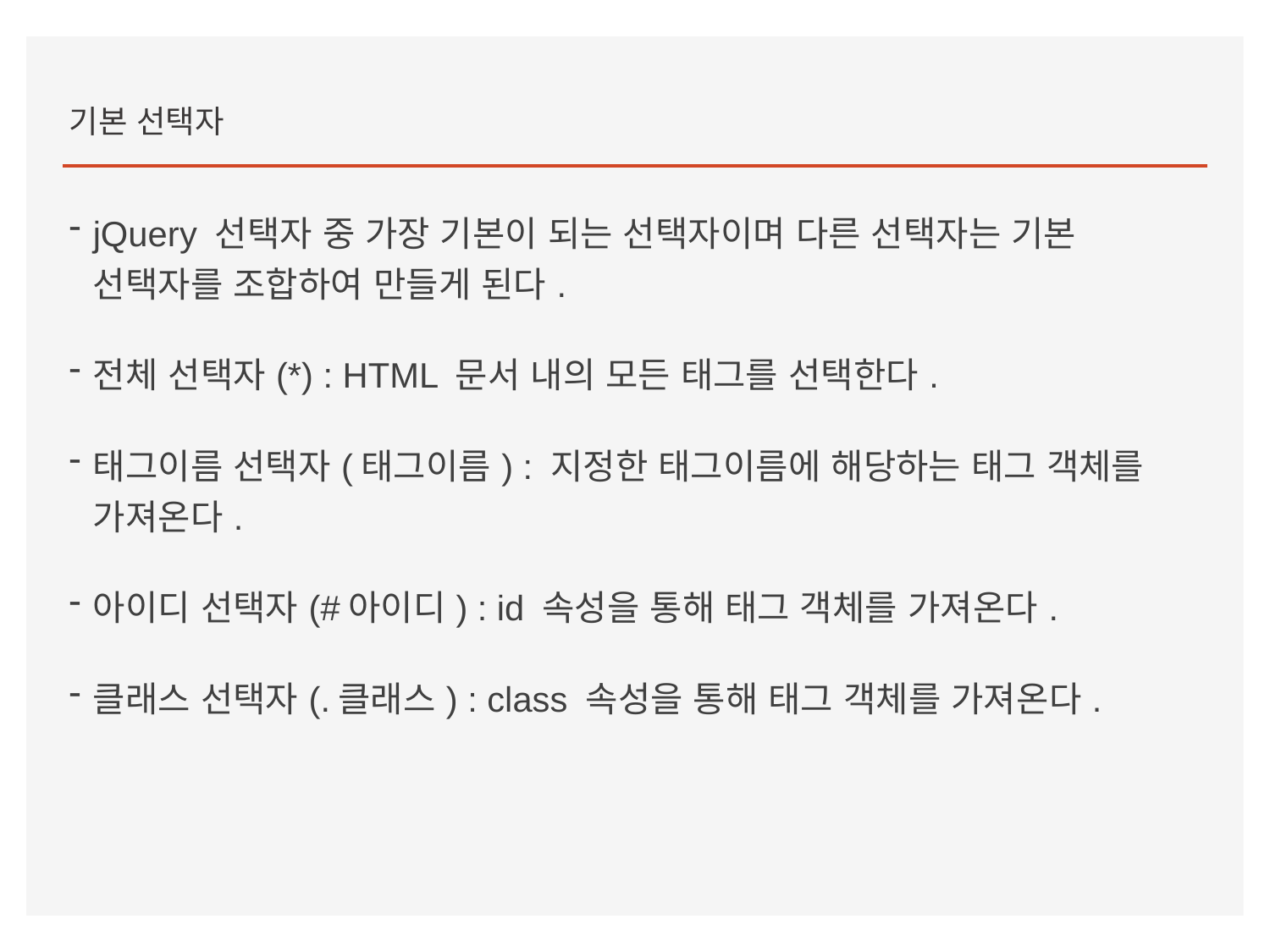

기본 선택자
jQuery 선택자 중 가장 기본이 되는 선택자이며 다른 선택자는 기본 선택자를 조합하여 만들게 된다.
전체 선택자(*) : HTML 문서 내의 모든 태그를 선택한다.
태그이름 선택자(태그이름) : 지정한 태그이름에 해당하는 태그 객체를 가져온다.
아이디 선택자(#아이디) : id 속성을 통해 태그 객체를 가져온다.
클래스 선택자(.클래스) : class 속성을 통해 태그 객체를 가져온다.